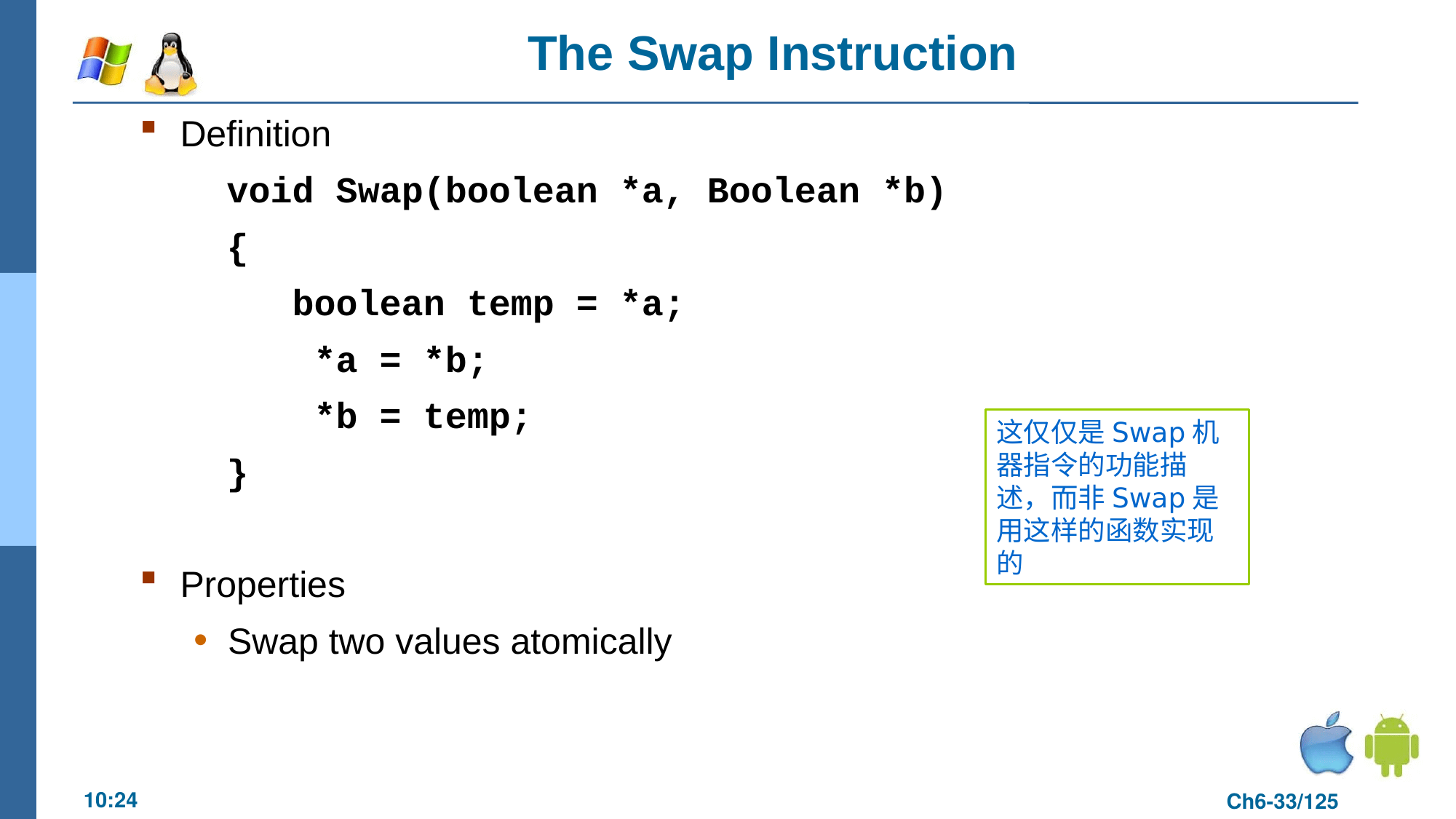

# The Swap Instruction
Definition
    void Swap(boolean *a, Boolean *b)
    {
       boolean temp = *a;
        *a = *b;
        *b = temp;
    }

Properties
Swap two values atomically

这仅仅是Swap机器指令的功能描述，而非Swap是用这样的函数实现的